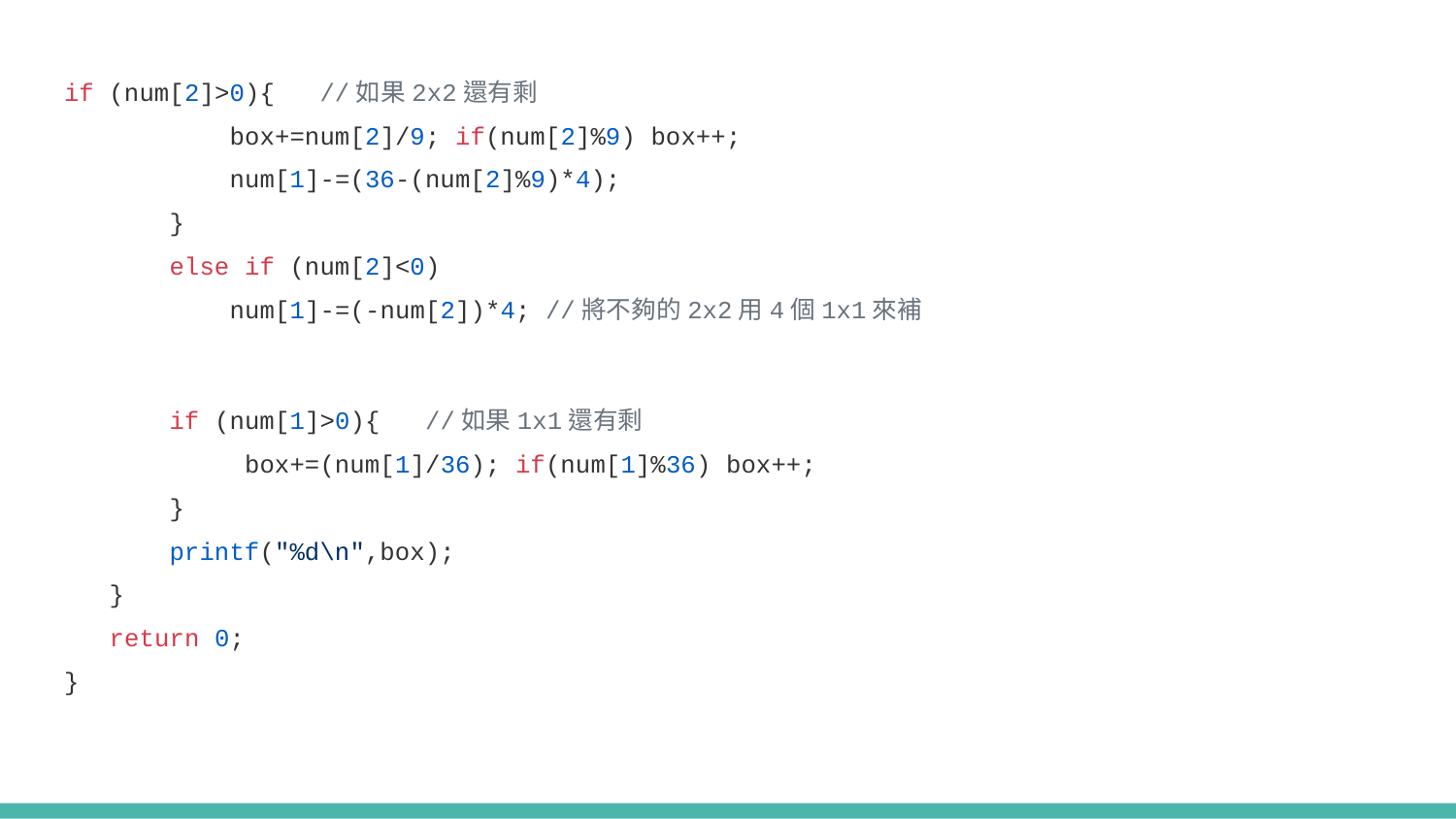

if (num[2]>0){   //如果2x2還有剩
           box+=num[2]/9; if(num[2]%9) box++;
           num[1]-=(36-(num[2]%9)*4);
       }
       else if (num[2]<0)
           num[1]-=(-num[2])*4; //將不夠的2x2用4個1x1來補

       if (num[1]>0){   //如果1x1還有剩
            box+=(num[1]/36); if(num[1]%36) box++;
       }
       printf("%d\n",box);
   }
   return 0;
}

#